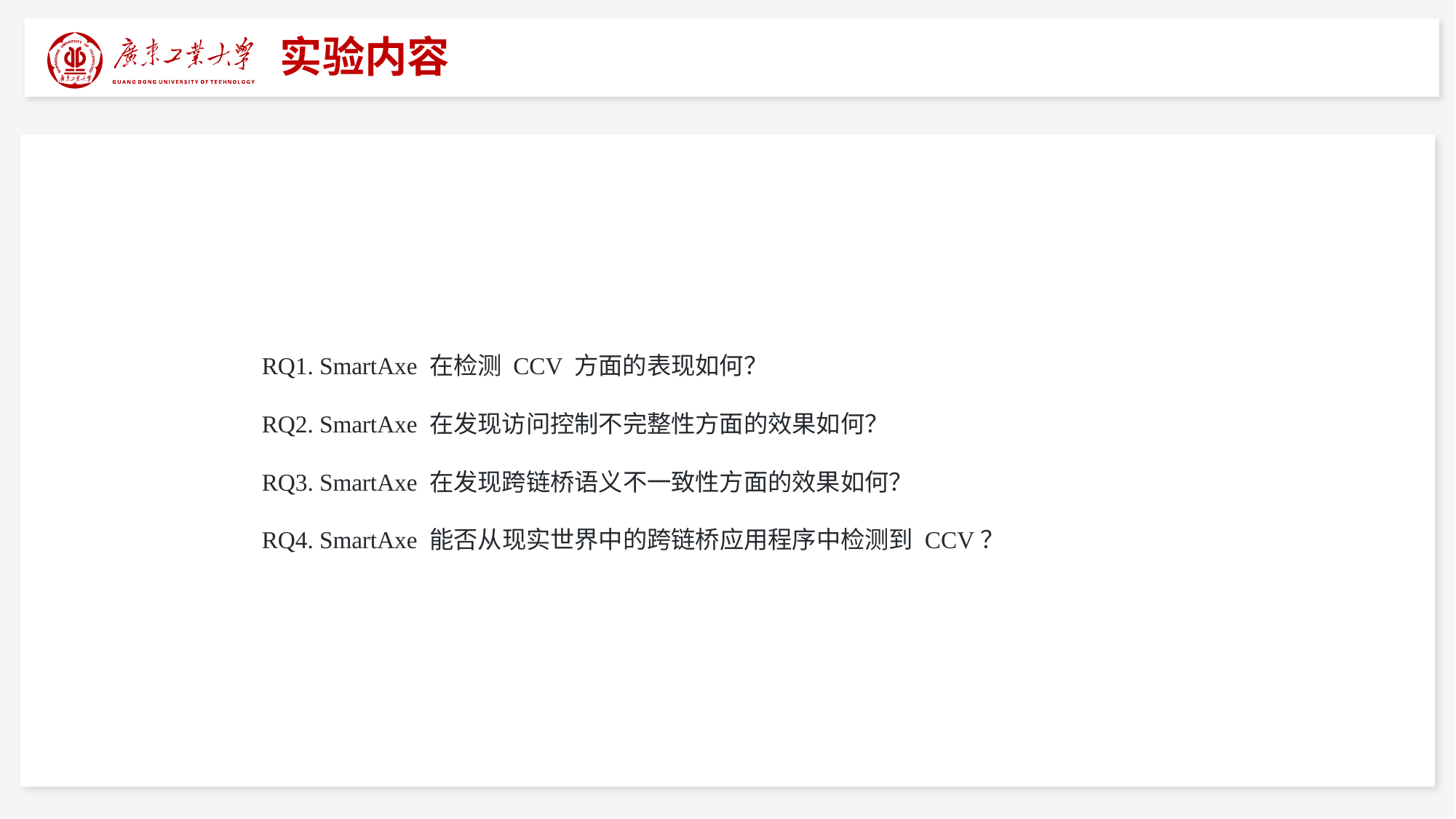

实验内容
RQ1. SmartAxe 在检测 CCV 方面的表现如何？
RQ2. SmartAxe 在发现访问控制不完整性方面的效果如何？
RQ3. SmartAxe 在发现跨链桥语义不一致性方面的效果如何？
RQ4. SmartAxe 能否从现实世界中的跨链桥应用程序中检测到 CCV？